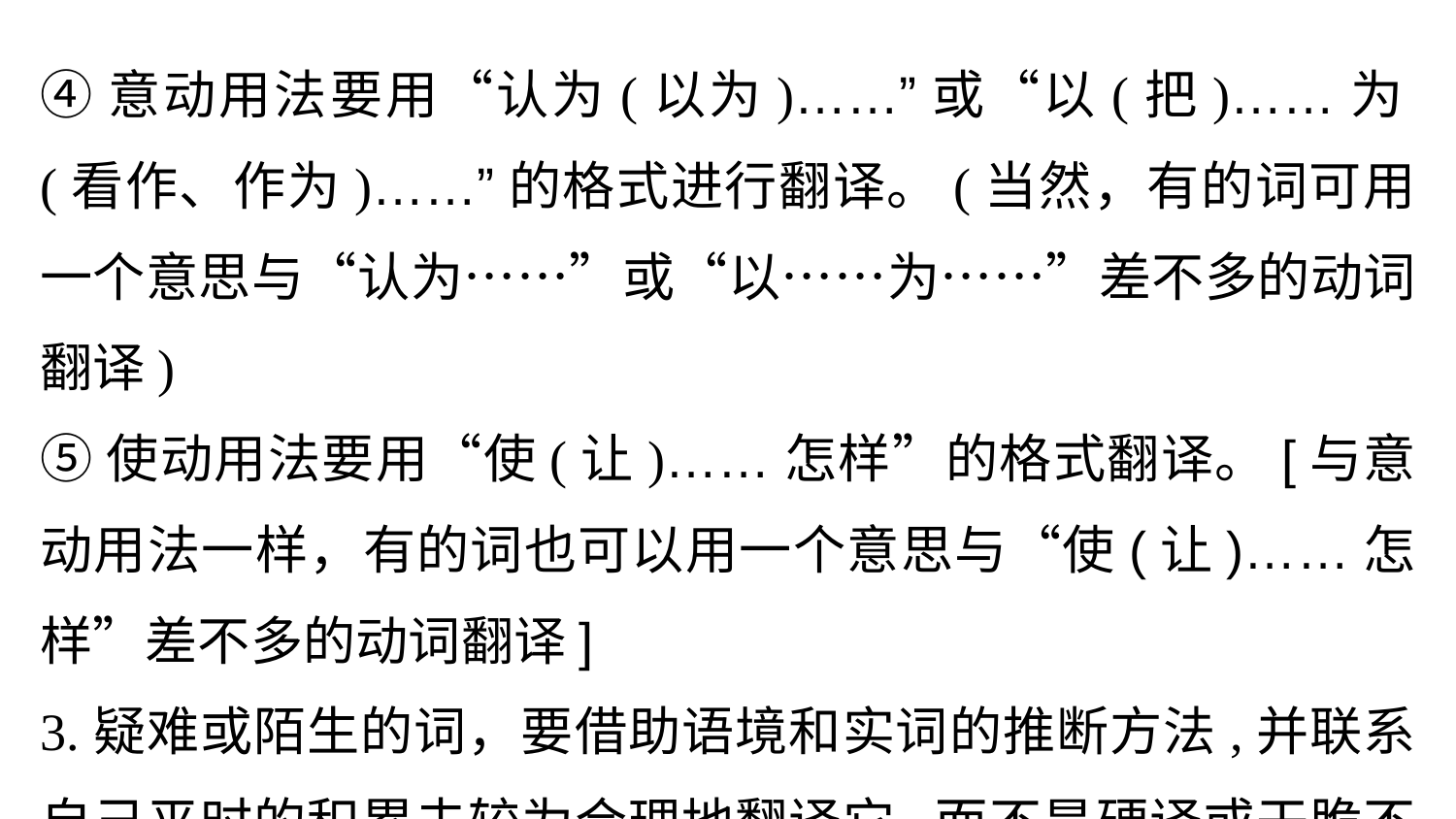

④意动用法要用“认为(以为)……”或“以(把)……为(看作、作为)……”的格式进行翻译。(当然，有的词可用一个意思与“认为……”或“以……为……”差不多的动词翻译)
⑤使动用法要用“使(让)……怎样”的格式翻译。[与意动用法一样，有的词也可以用一个意思与“使(让)……怎样”差不多的动词翻译]
3.疑难或陌生的词，要借助语境和实词的推断方法,并联系自己平时的积累去较为合理地翻译它,而不是硬译或干脆不译。